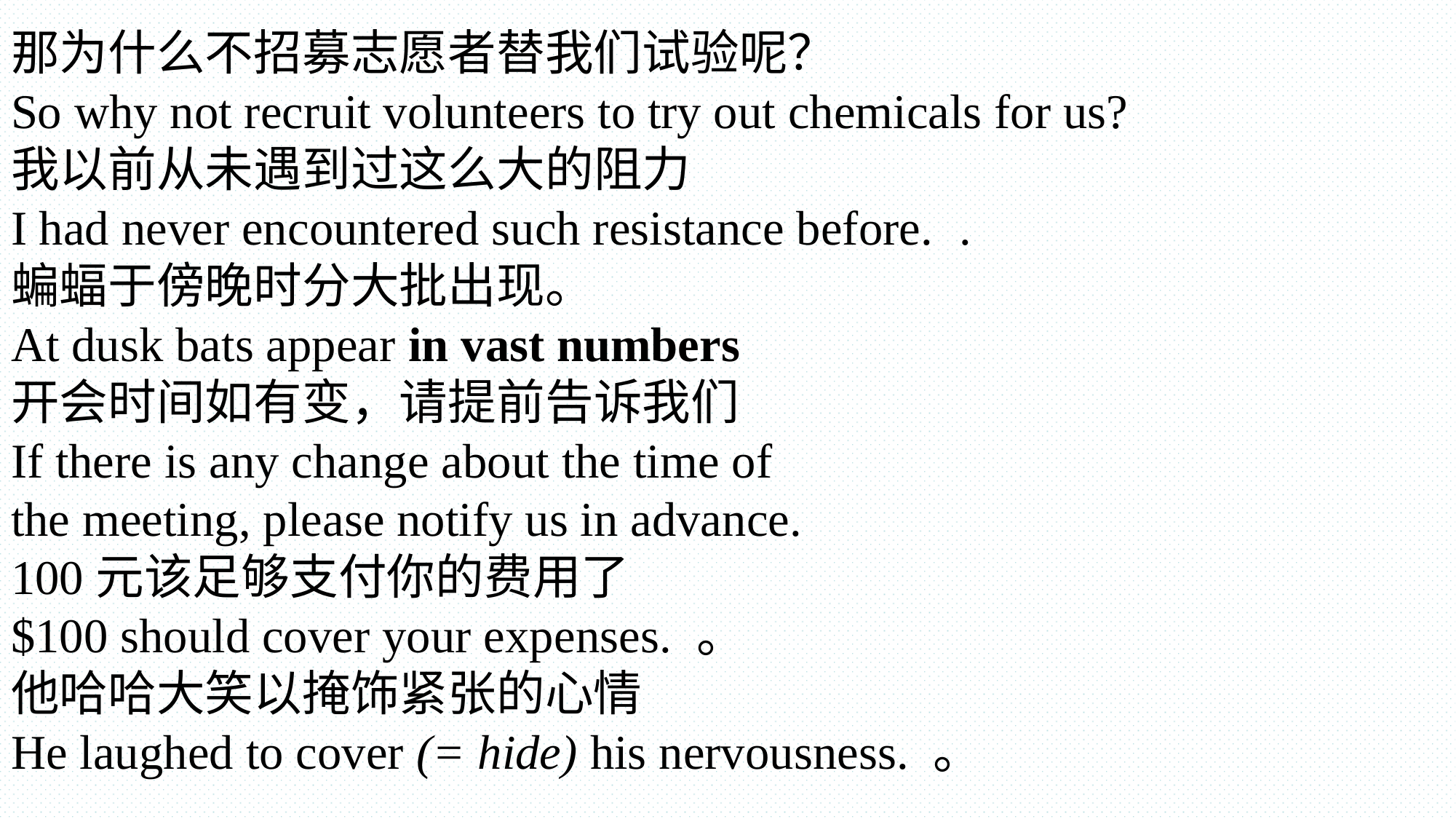

那为什么不招募志愿者替我们试验呢？
So why not recruit volunteers to try out chemicals for us?
我以前从未遇到过这么大的阻力
I had never encountered such resistance before.  .
蝙蝠于傍晚时分大批出现。
At dusk bats appear in vast numbers
开会时间如有变，请提前告诉我们
If there is any change about the time of the meeting, please notify us in advance.
100元该足够支付你的费用了
$100 should cover your expenses. 。
他哈哈大笑以掩饰紧张的心情
He laughed to cover (= hide) his nervousness. 。